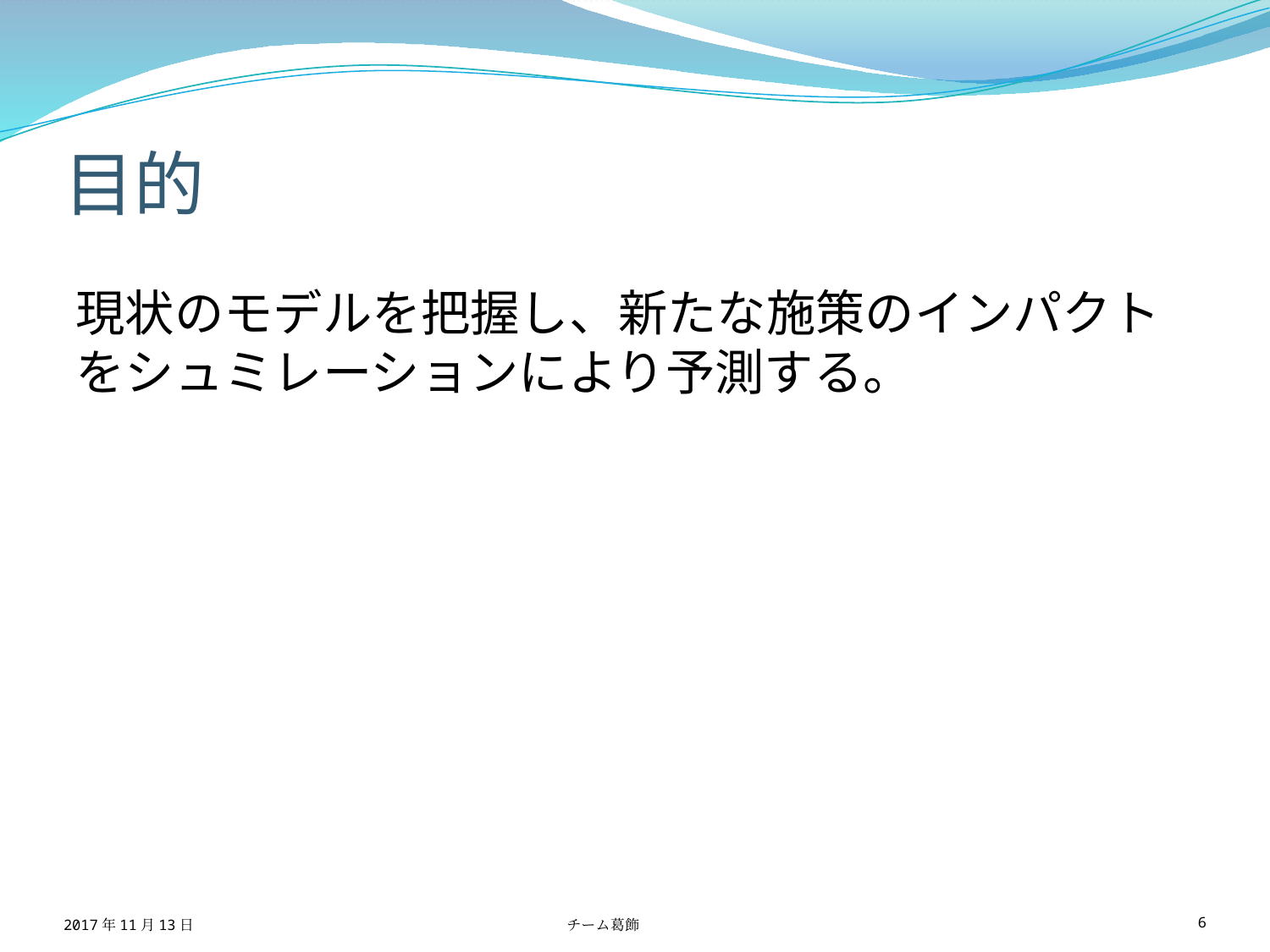

# 目的
現状のモデルを把握し、新たな施策のインパクトをシュミレーションにより予測する。
2017年11月13日
チーム葛飾
6